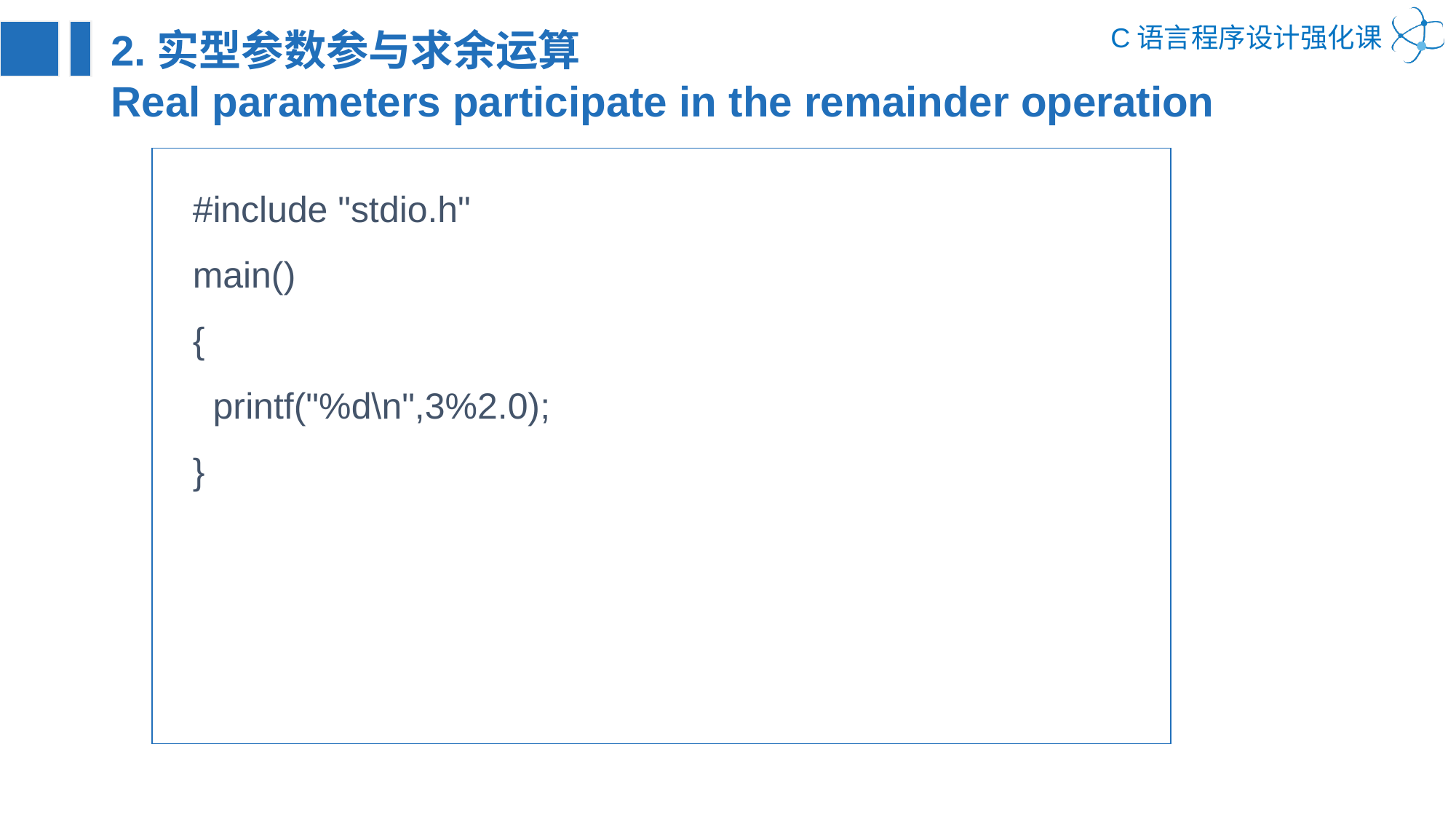

2.实型参数参与求余运算
Real parameters participate in the remainder operation

#include "stdio.h"
main()
{
  printf("%d\n",3%2.0);
}